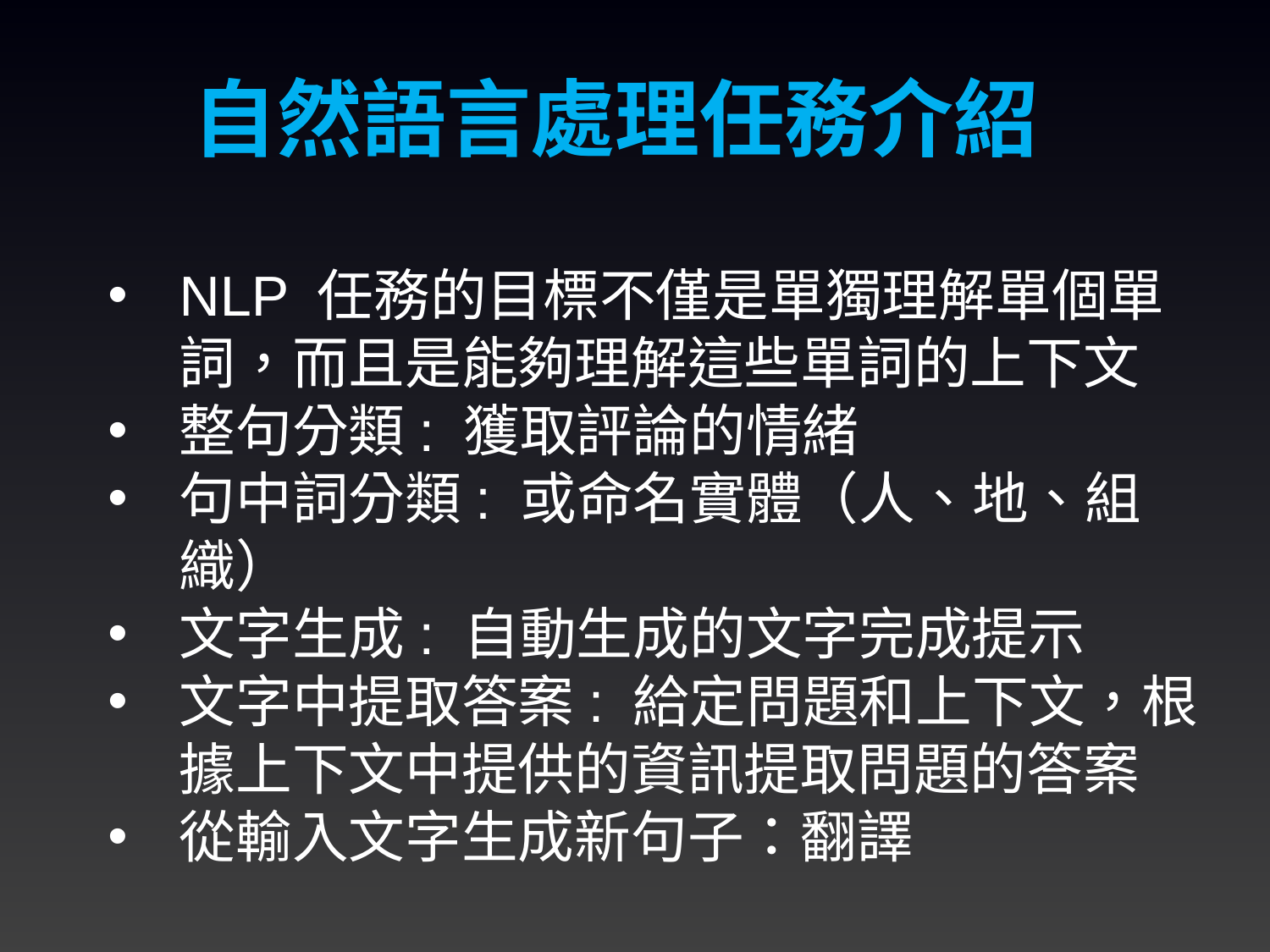

自然語言處理任務介紹
NLP 任務的目標不僅是單獨理解單個單詞，而且是能夠理解這些單詞的上下文
整句分類: 獲取評論的情緒
句中詞分類: 或命名實體（人、地、組織）
文字生成: 自動生成的文字完成提示
文字中提取答案: 給定問題和上下文，根據上下文中提供的資訊提取問題的答案
從輸入文字生成新句子：翻譯